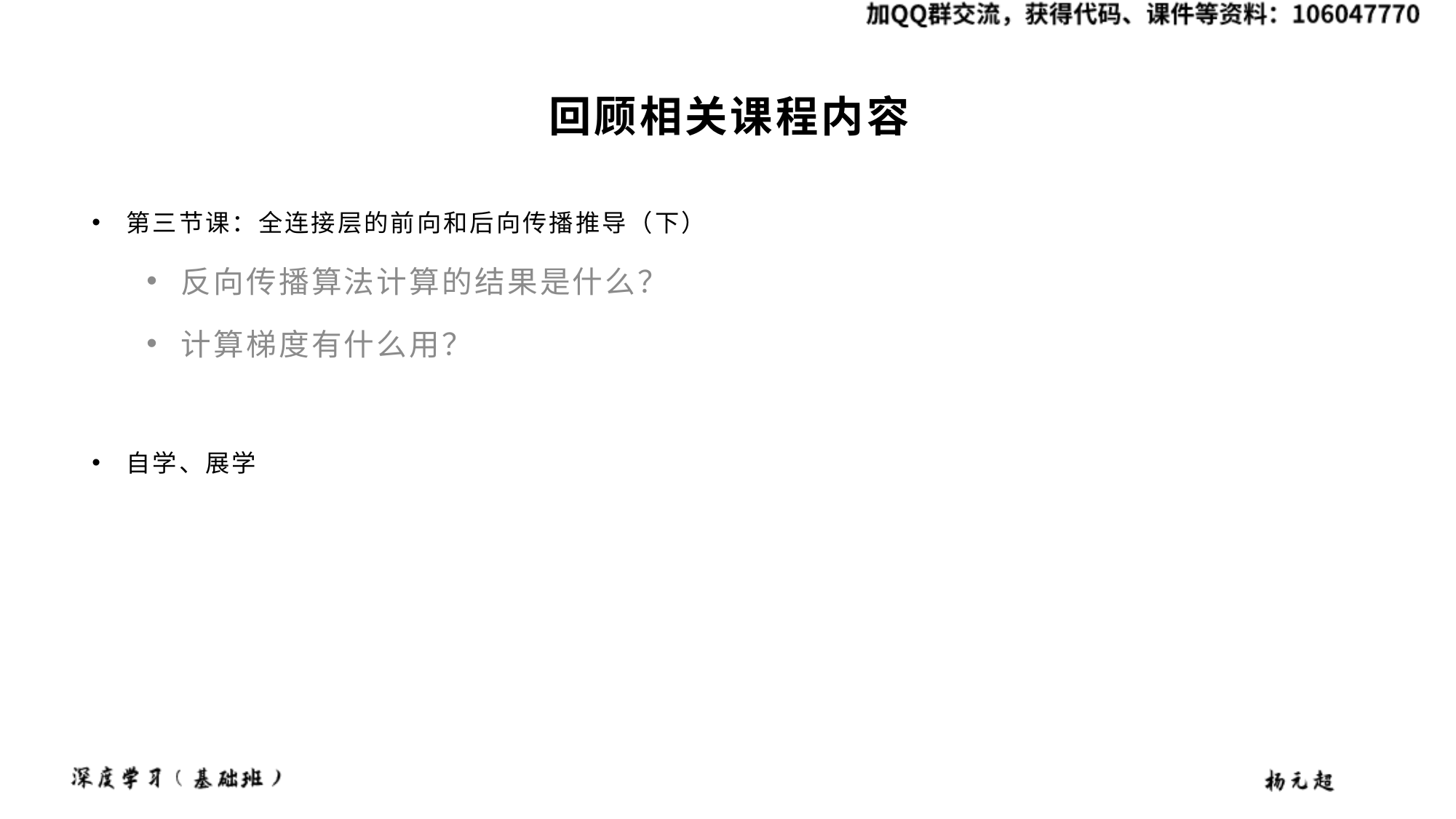

# 回顾相关课程内容
第三节课：全连接层的前向和后向传播推导（下）
反向传播算法计算的结果是什么？
计算梯度有什么用？

自学、展学